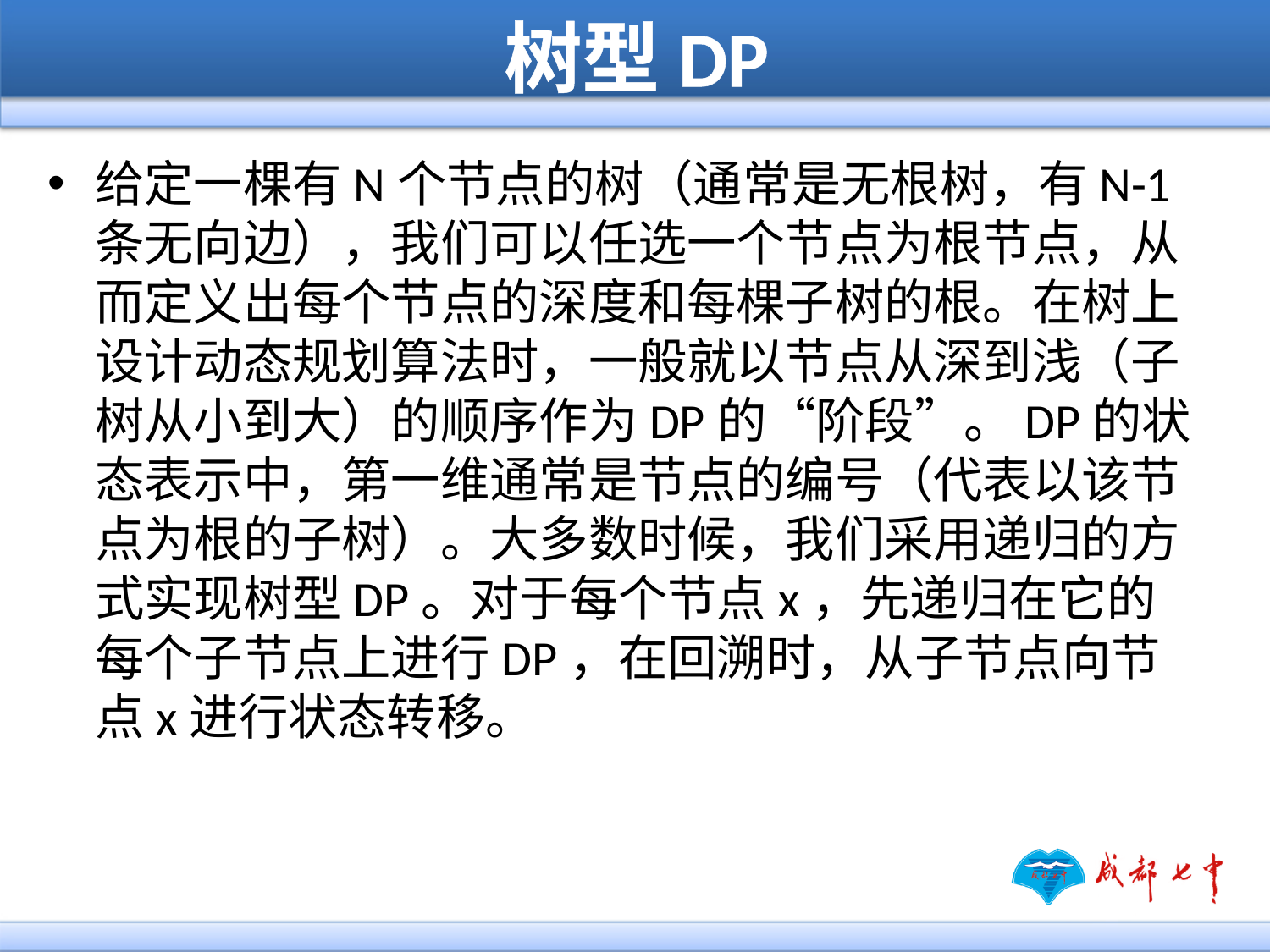

# 树型DP
给定一棵有N个节点的树（通常是无根树，有N-1条无向边），我们可以任选一个节点为根节点，从而定义出每个节点的深度和每棵子树的根。在树上设计动态规划算法时，一般就以节点从深到浅（子树从小到大）的顺序作为DP的“阶段”。DP的状态表示中，第一维通常是节点的编号（代表以该节点为根的子树）。大多数时候，我们采用递归的方式实现树型DP。对于每个节点x，先递归在它的每个子节点上进行DP，在回溯时，从子节点向节点x进行状态转移。